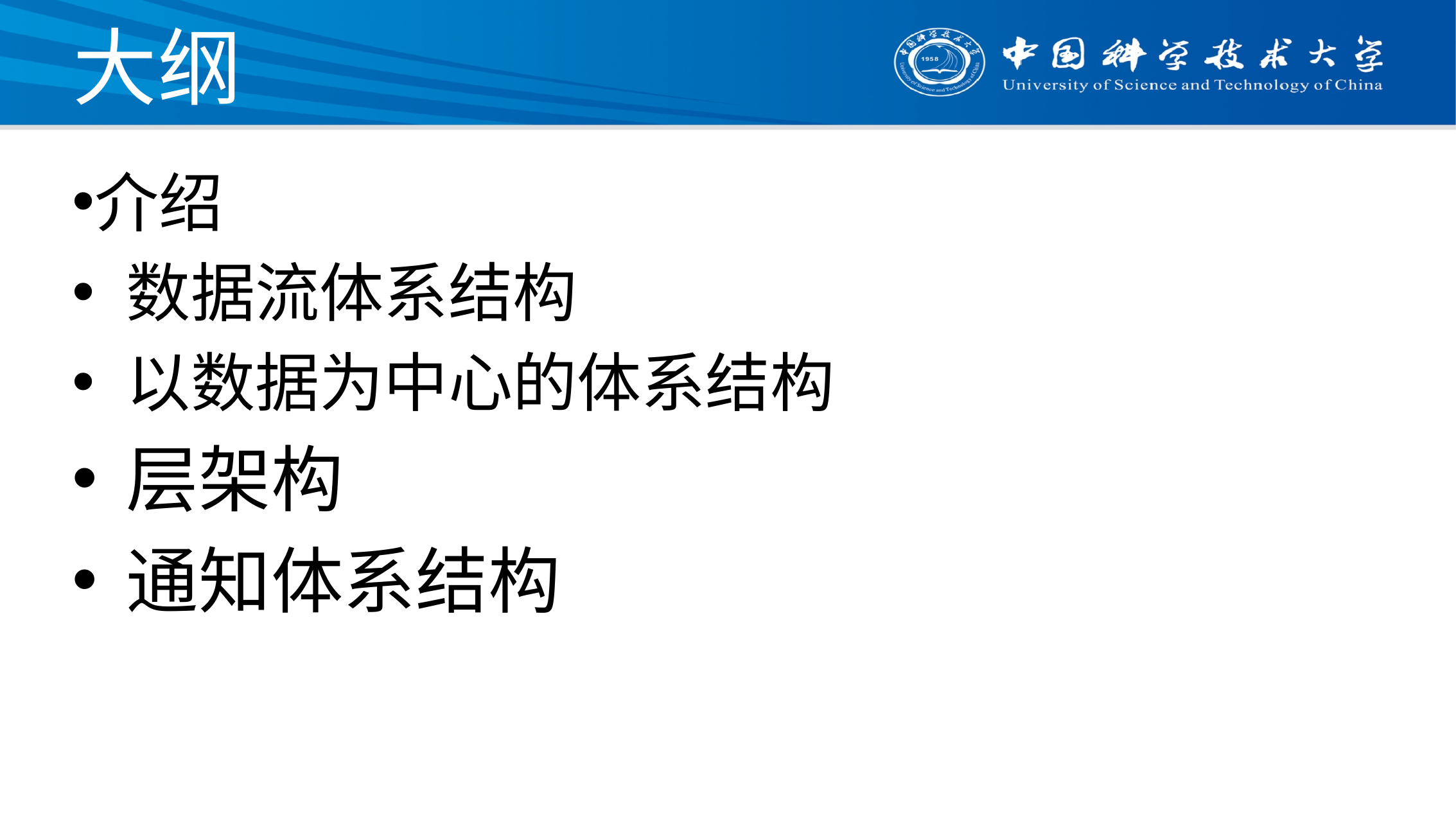

# 大纲
介绍
数据流体系结构
以数据为中心的体系结构
层架构
通知体系结构